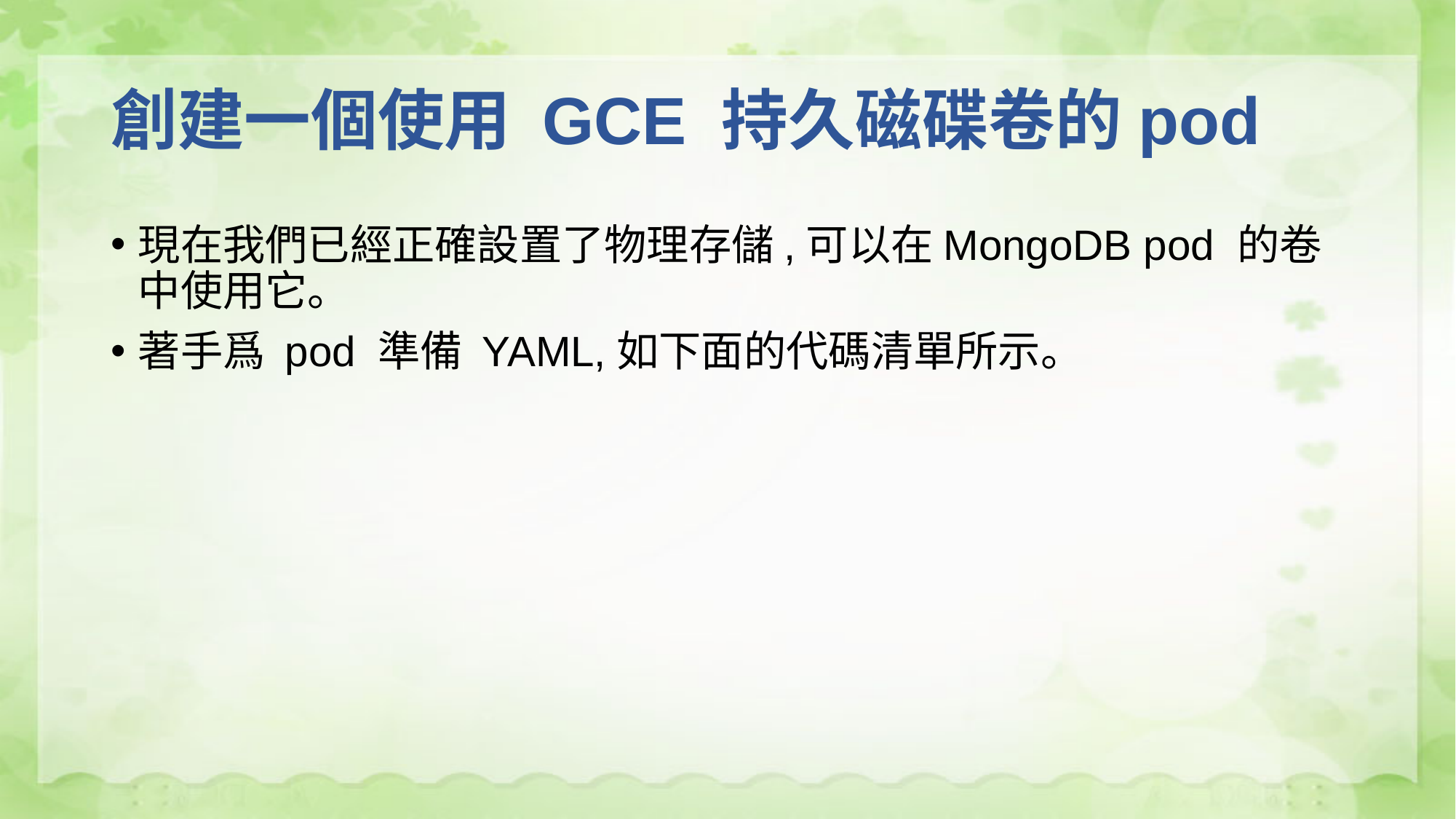

# 創建一個使用 GCE 持久磁碟卷的pod
現在我們已經正確設置了物理存儲,可以在MongoDB pod 的卷中使用它。
著手爲 pod 準備 YAML,如下面的代碼清單所示。